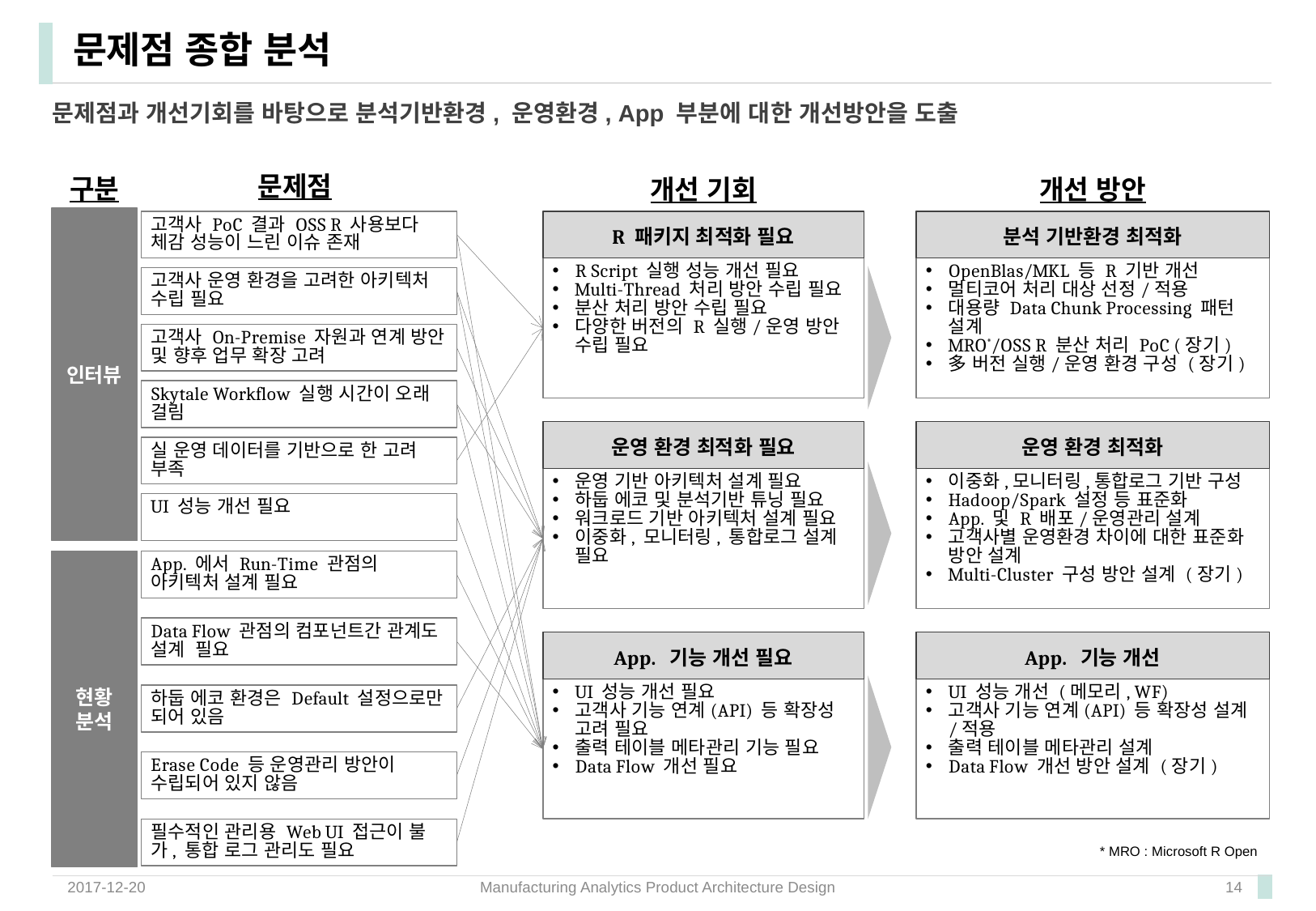

# 문제점 종합 분석
문제점과 개선기회를 바탕으로 분석기반환경, 운영환경, App 부분에 대한 개선방안을 도출
문제점
구분
개선 기회
개선 방안
인터뷰
고객사 PoC 결과 OSS R 사용보다 체감 성능이 느린 이슈 존재

R 패키지 최적화 필요
R Script 실행 성능 개선 필요
Multi-Thread 처리 방안 수립 필요
분산 처리 방안 수립 필요
다양한 버전의 R 실행/운영 방안 수립 필요

분석 기반환경 최적화
OpenBlas/MKL 등 R 기반 개선
멀티코어 처리 대상 선정/적용
대용량 Data Chunk Processing 패턴 설계
MRO*/OSS R 분산 처리 PoC (장기)
多 버전 실행/운영 환경 구성 (장기)

고객사 운영 환경을 고려한 아키텍처 수립 필요
고객사 On-Premise 자원과 연계 방안 및 향후 업무 확장 고려

Skytale Workflow 실행 시간이 오래 걸림
운영 환경 최적화 필요
운영 기반 아키텍처 설계 필요
하둡 에코 및 분석기반 튜닝 필요
워크로드 기반 아키텍처 설계 필요
이중화, 모니터링, 통합로그 설계 필요

운영 환경 최적화
이중화,모니터링,통합로그 기반 구성
Hadoop/Spark 설정 등 표준화
App. 및 R 배포/운영관리 설계
고객사별 운영환경 차이에 대한 표준화 방안 설계
Multi-Cluster 구성 방안 설계 (장기)
실 운영 데이터를 기반으로 한 고려 부족
UI 성능 개선 필요

현황
분석
App. 에서 Run-Time 관점의 아키텍처 설계 필요
Data Flow 관점의 컴포넌트간 관계도 설계  필요
App.  기능 개선 필요
UI 성능 개선 필요
고객사 기능 연계(API) 등 확장성 고려 필요
출력 테이블 메타관리 기능 필요
Data Flow 개선 필요

App.  기능 개선
UI 성능 개선 (메모리, WF)
고객사 기능 연계(API) 등 확장성 설계/적용
출력 테이블 메타관리 설계
Data Flow 개선 방안 설계 (장기)

하둡 에코 환경은 Default 설정으로만 되어 있음

Erase Code 등 운영관리 방안이 수립되어 있지 않음
필수적인 관리용 Web UI 접근이 불가, 통합 로그 관리도 필요
* MRO : Microsoft R Open
2017-12-20
Manufacturing Analytics Product Architecture Design
14